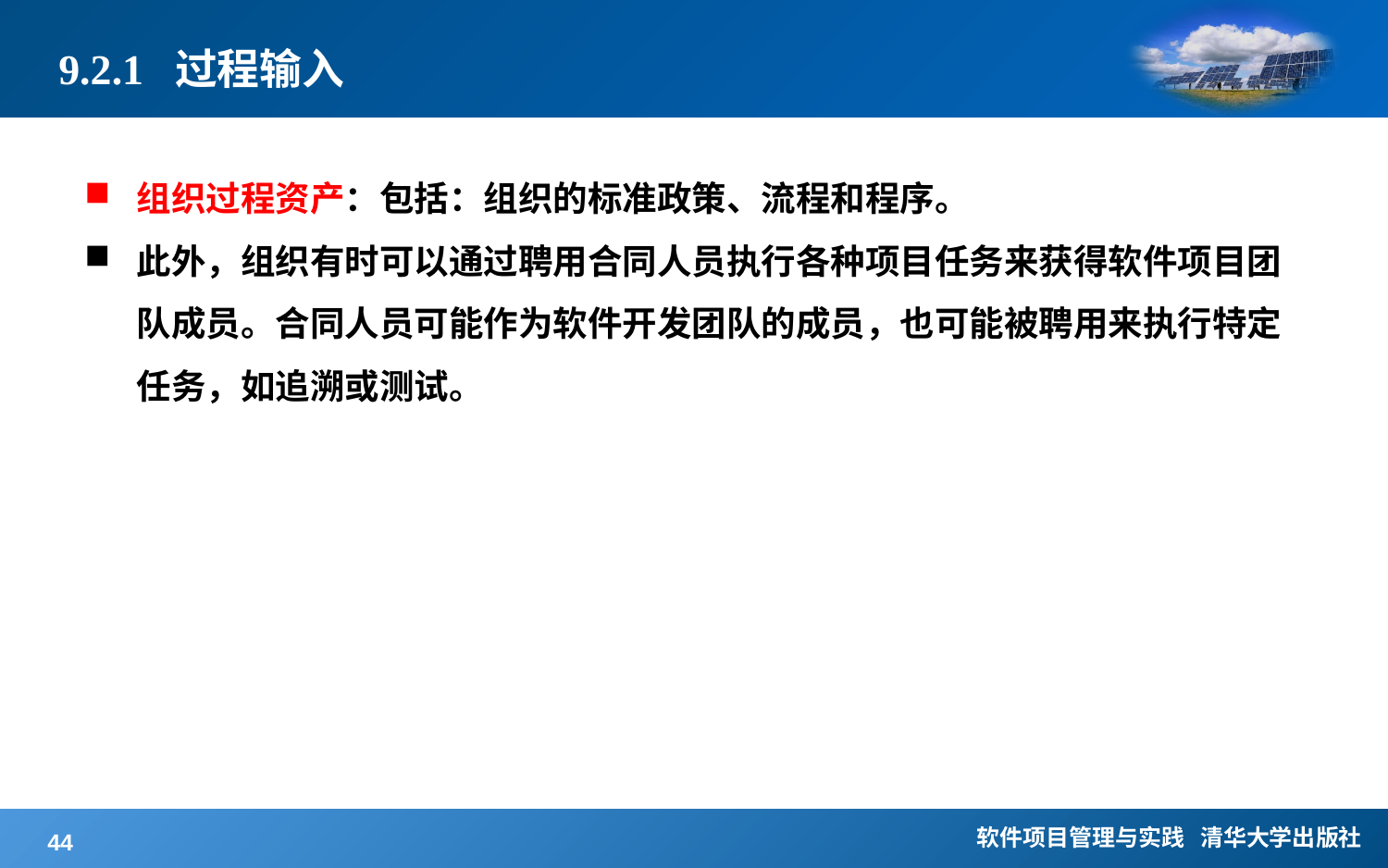

# 9.2.1  过程输入
组织过程资产：包括：组织的标准政策、流程和程序。
此外，组织有时可以通过聘用合同人员执行各种项目任务来获得软件项目团队成员。合同人员可能作为软件开发团队的成员，也可能被聘用来执行特定任务，如追溯或测试。